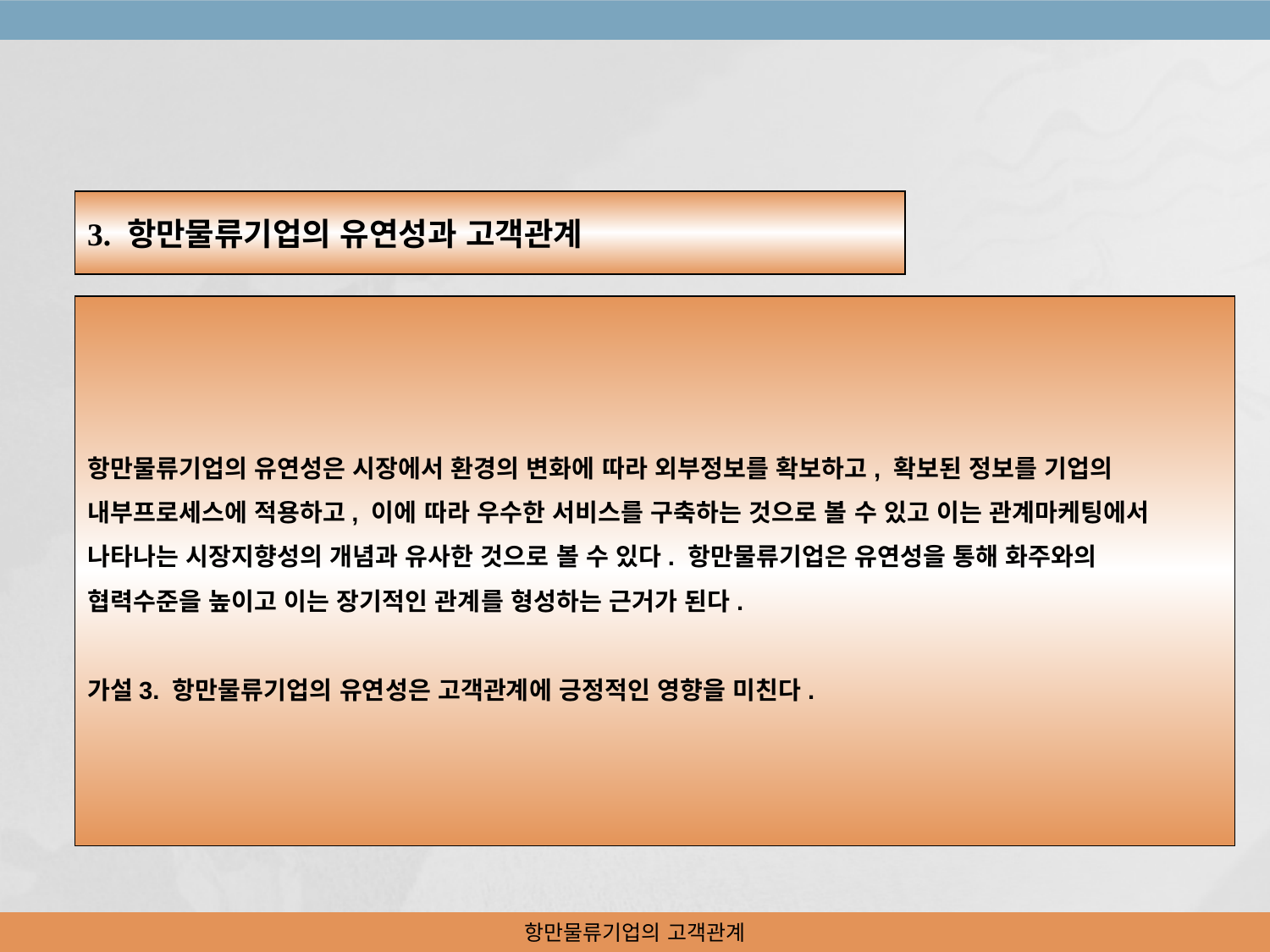

3. 항만물류기업의 유연성과 고객관계
항만물류기업의 유연성은 시장에서 환경의 변화에 따라 외부정보를 확보하고, 확보된 정보를 기업의
내부프로세스에 적용하고, 이에 따라 우수한 서비스를 구축하는 것으로 볼 수 있고 이는 관계마케팅에서
나타나는 시장지향성의 개념과 유사한 것으로 볼 수 있다. 항만물류기업은 유연성을 통해 화주와의
협력수준을 높이고 이는 장기적인 관계를 형성하는 근거가 된다.

가설3. 항만물류기업의 유연성은 고객관계에 긍정적인 영향을 미친다.
항만물류기업의 고객관계